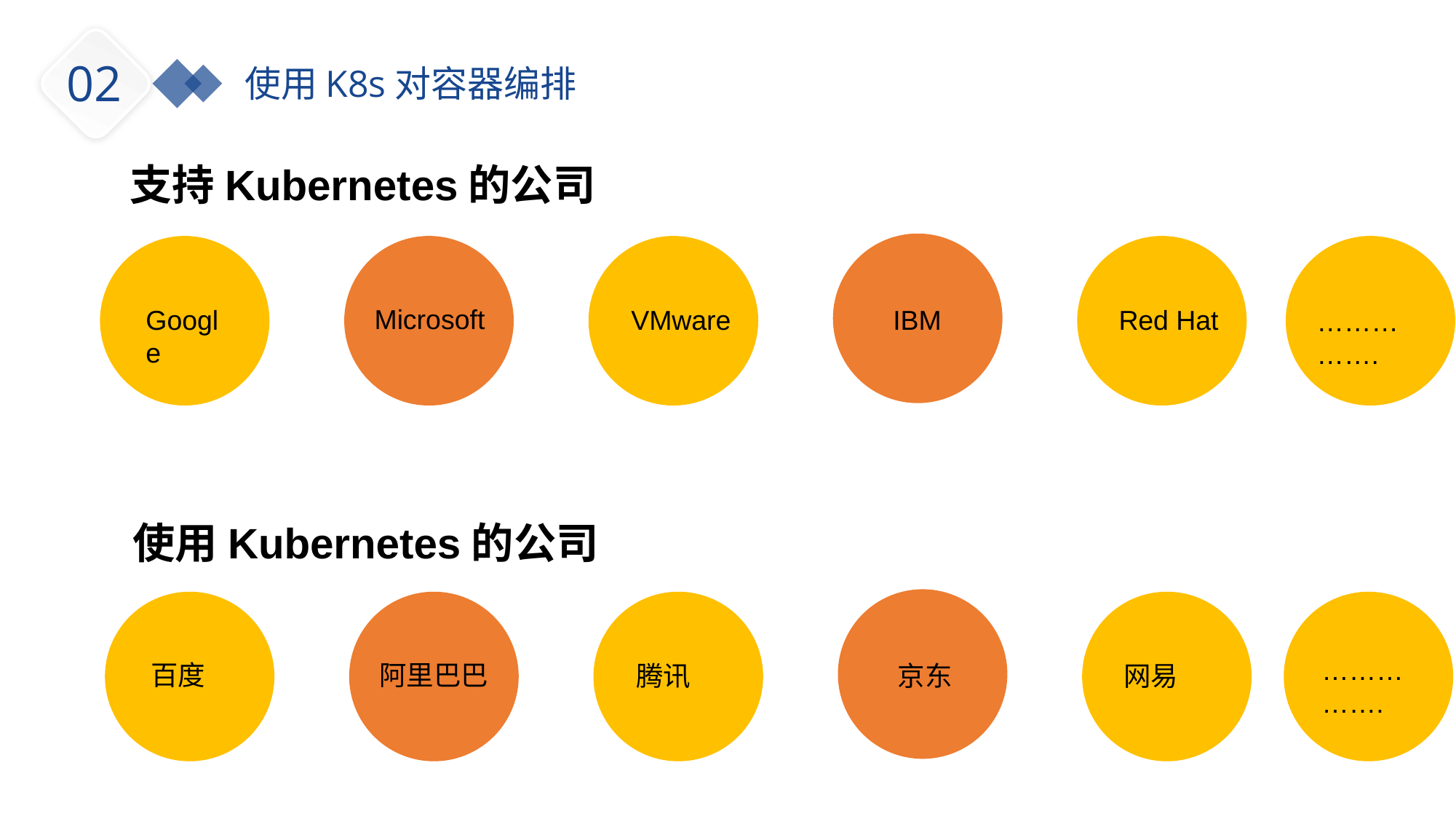

02
使用K8s对容器编排

支持Kubernetes的公司

Microsoft
Google
Red Hat
VMware
IBM
…………….
Dream what you want to dream; go where you want to go; be what you want to be, because you have only one life.
使用Kubernetes的公司

…………….
阿里巴巴
百度
网易
腾讯
京东
…………….